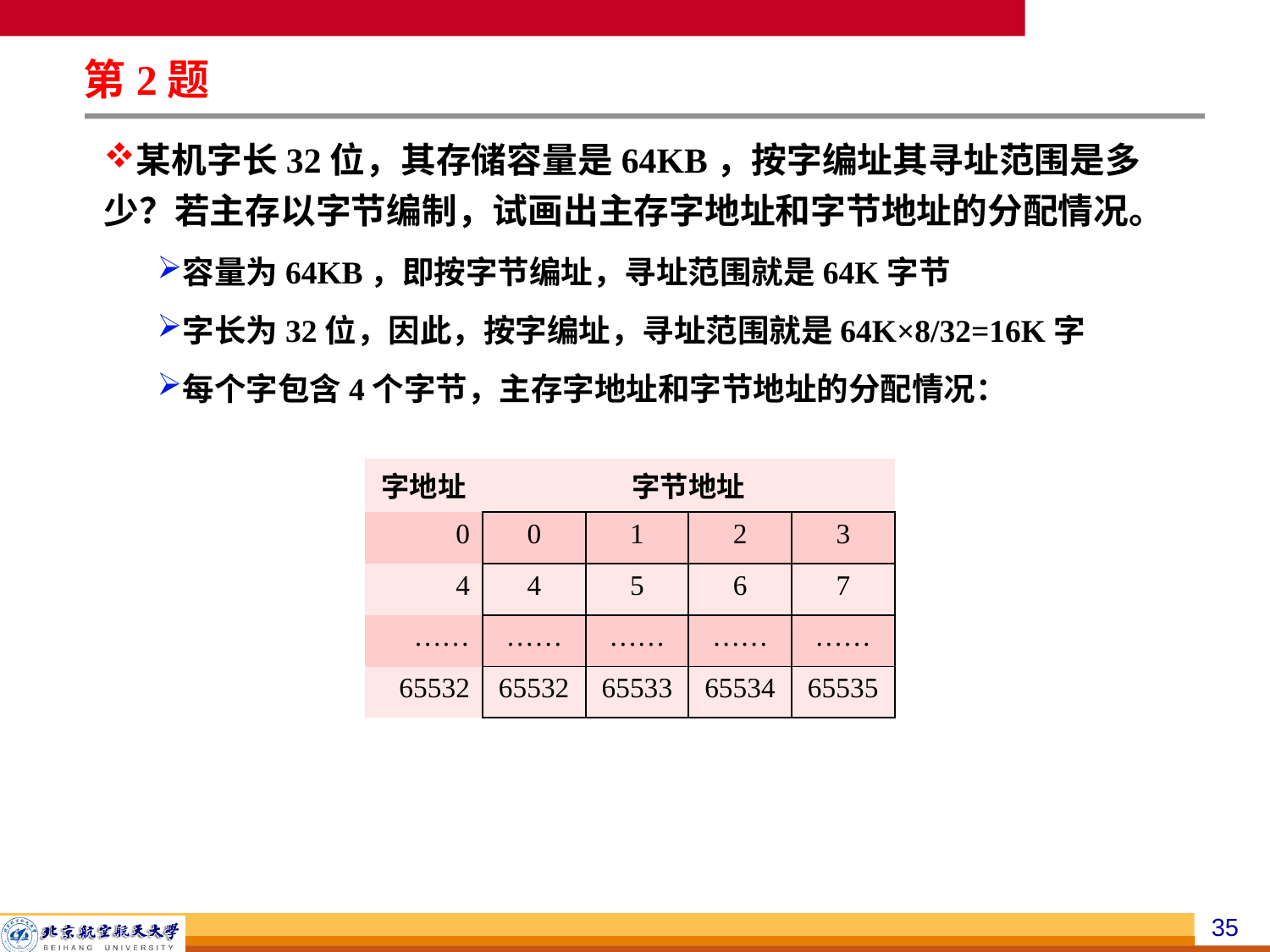

第2题
某机字长32位，其存储容量是64KB，按字编址其寻址范围是多少？若主存以字节编制，试画出主存字地址和字节地址的分配情况。
容量为64KB，即按字节编址，寻址范围就是64K字节
字长为32位，因此，按字编址，寻址范围就是64K×8/32=16K字
每个字包含4个字节，主存字地址和字节地址的分配情况：
| 字地址 | 字节地址 |  |  |  |
| --- | --- | --- | --- | --- |
| 0 | 0 | 1 | 2 | 3 |
| 4 | 4 | 5 | 6 | 7 |
| …… | …… | …… | …… | …… |
| 65532 | 65532 | 65533 | 65534 | 65535 |